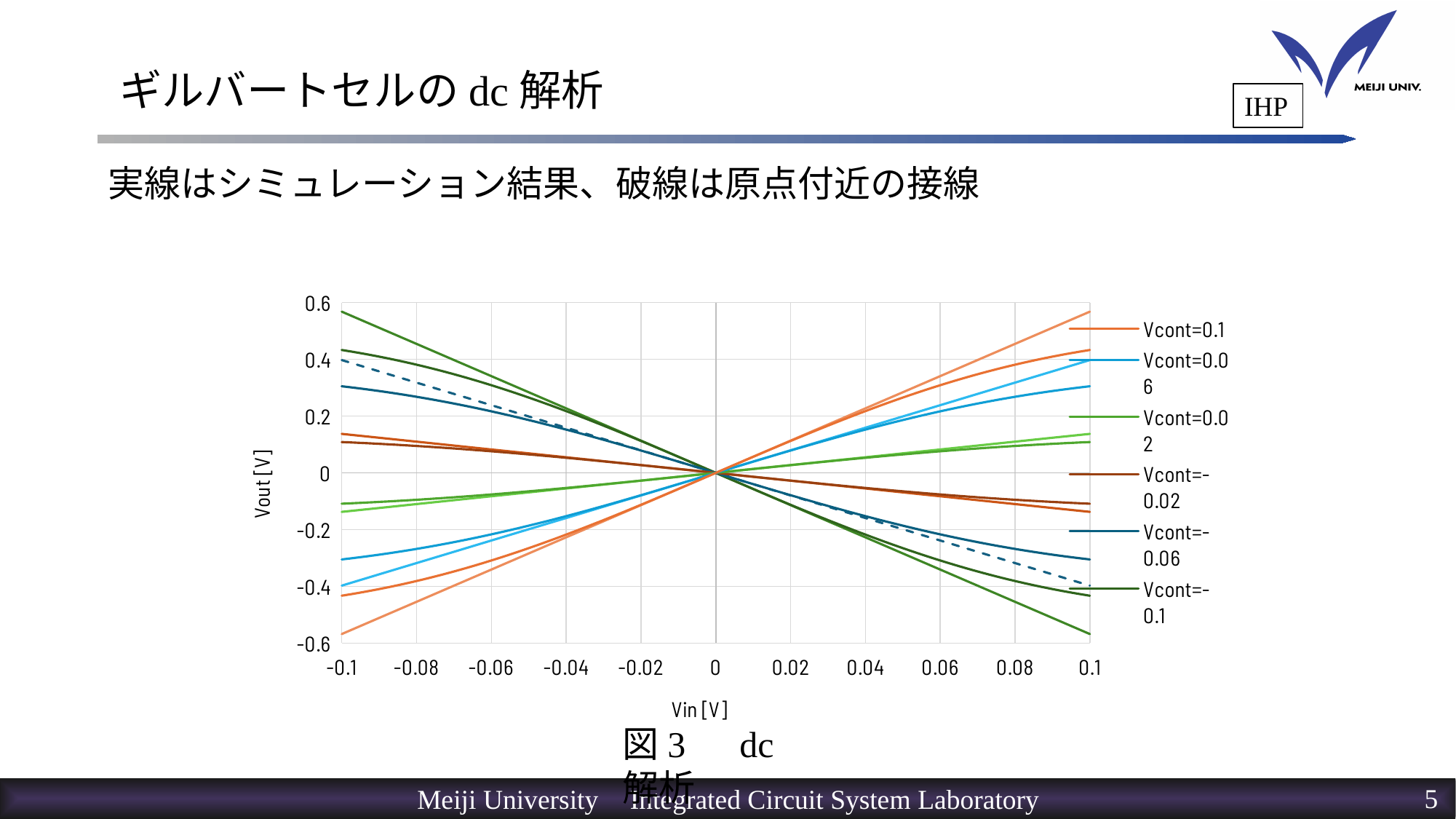

# ギルバートセルのdc解析
IHP
実線はシミュレーション結果、破線は原点付近の接線

### Chart

| Category | Vcont=0.1 | Vcont=0.06 | Vcont=0.02 | Vcont=-0.02 | Vcont=-0.06 | Vcont=-0.1 |  |  |  |  |  |  |
|---|---|---|---|---|---|---|---|---|---|---|---|---|
図3　dc解析